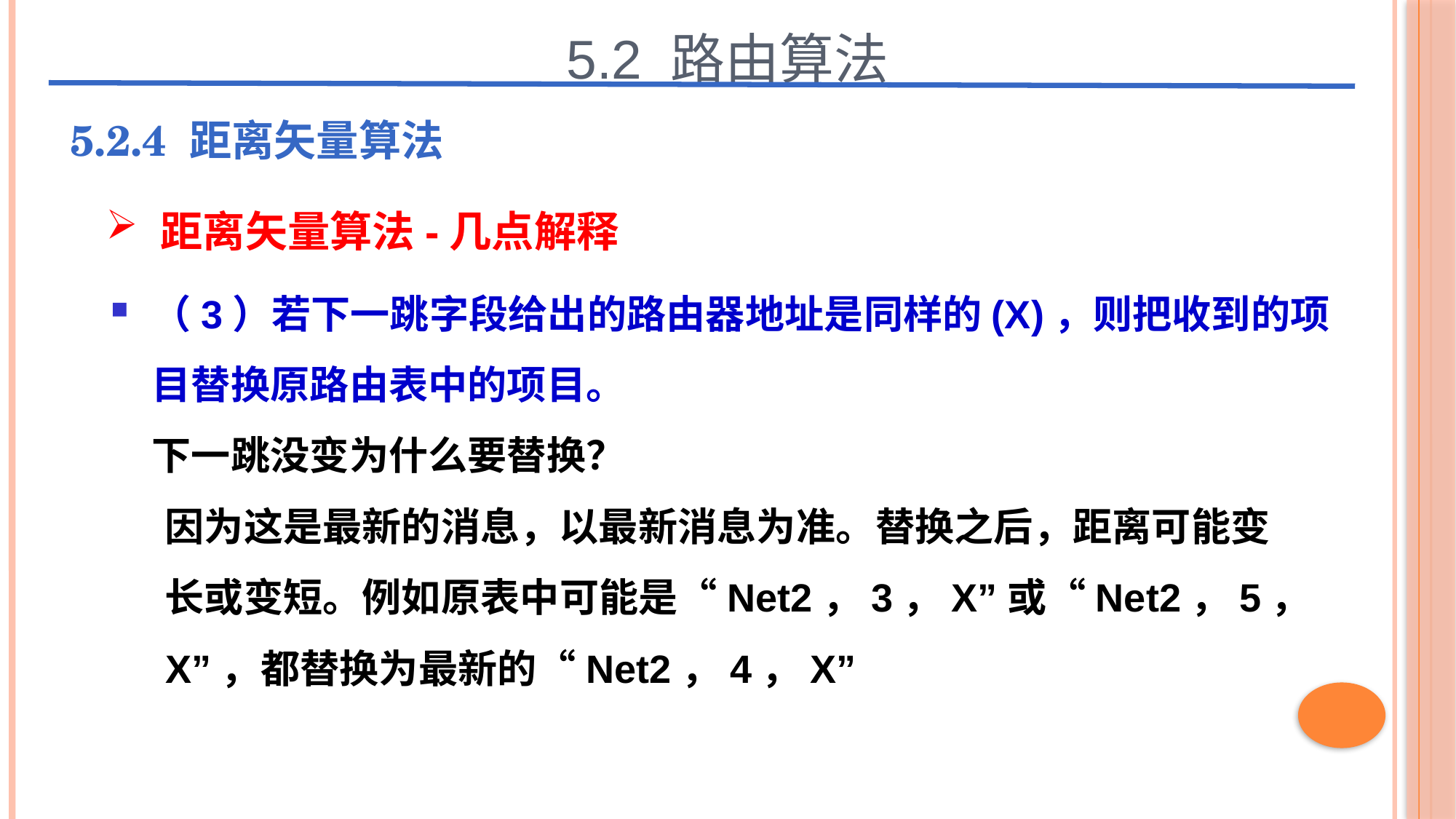

5.2 路由算法
5.2.4 距离矢量算法

距离矢量算法-几点解释
（3）若下一跳字段给出的路由器地址是同样的(X)，则把收到的项目替换原路由表中的项目。
下一跳没变为什么要替换？
     因为这是最新的消息，以最新消息为准。替换之后，距离可能变
     长或变短。例如原表中可能是“Net2，3，X”或“Net2，5，
     X”，都替换为最新的“Net2，4，X”